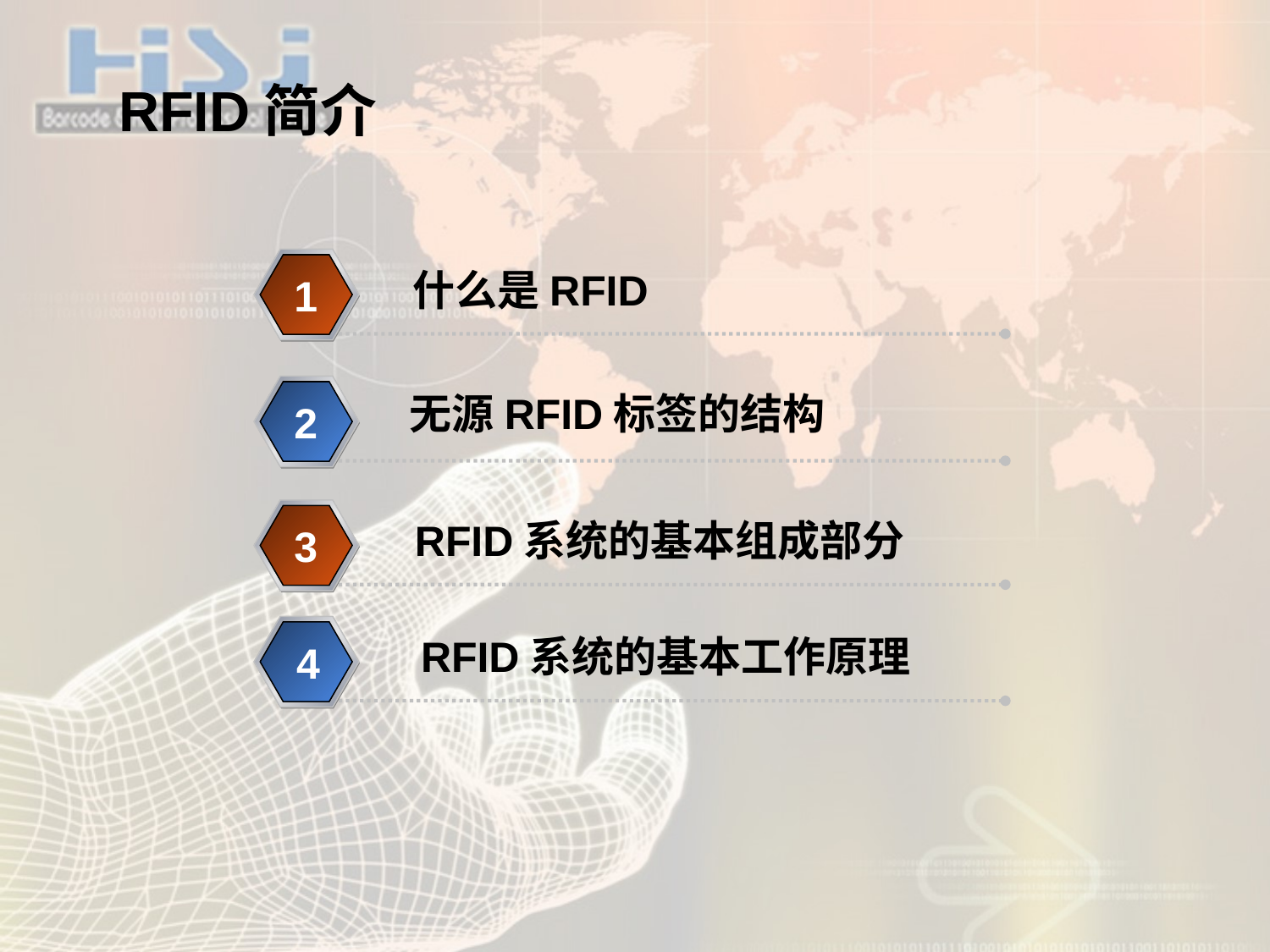

# RFID简介

什么是RFID
1

无源RFID标签的结构
2

RFID系统的基本组成部分
3

RFID系统的基本工作原理
4
4